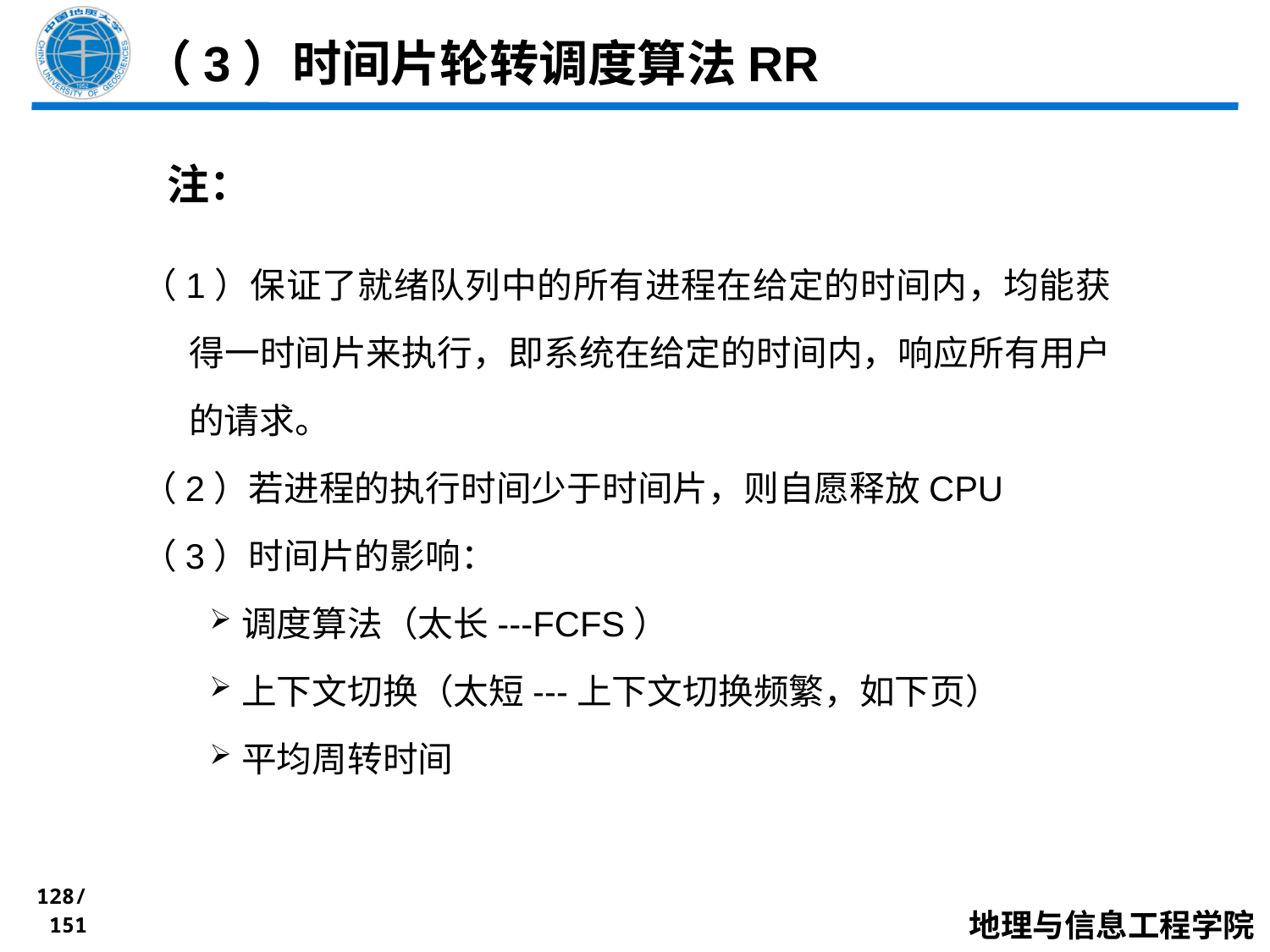

（3）时间片轮转调度算法RR
# 注：
（1）保证了就绪队列中的所有进程在给定的时间内，均能获得一时间片来执行，即系统在给定的时间内，响应所有用户的请求。
（2）若进程的执行时间少于时间片，则自愿释放CPU
（3）时间片的影响：
调度算法（太长---FCFS）
上下文切换（太短---上下文切换频繁，如下页）
平均周转时间